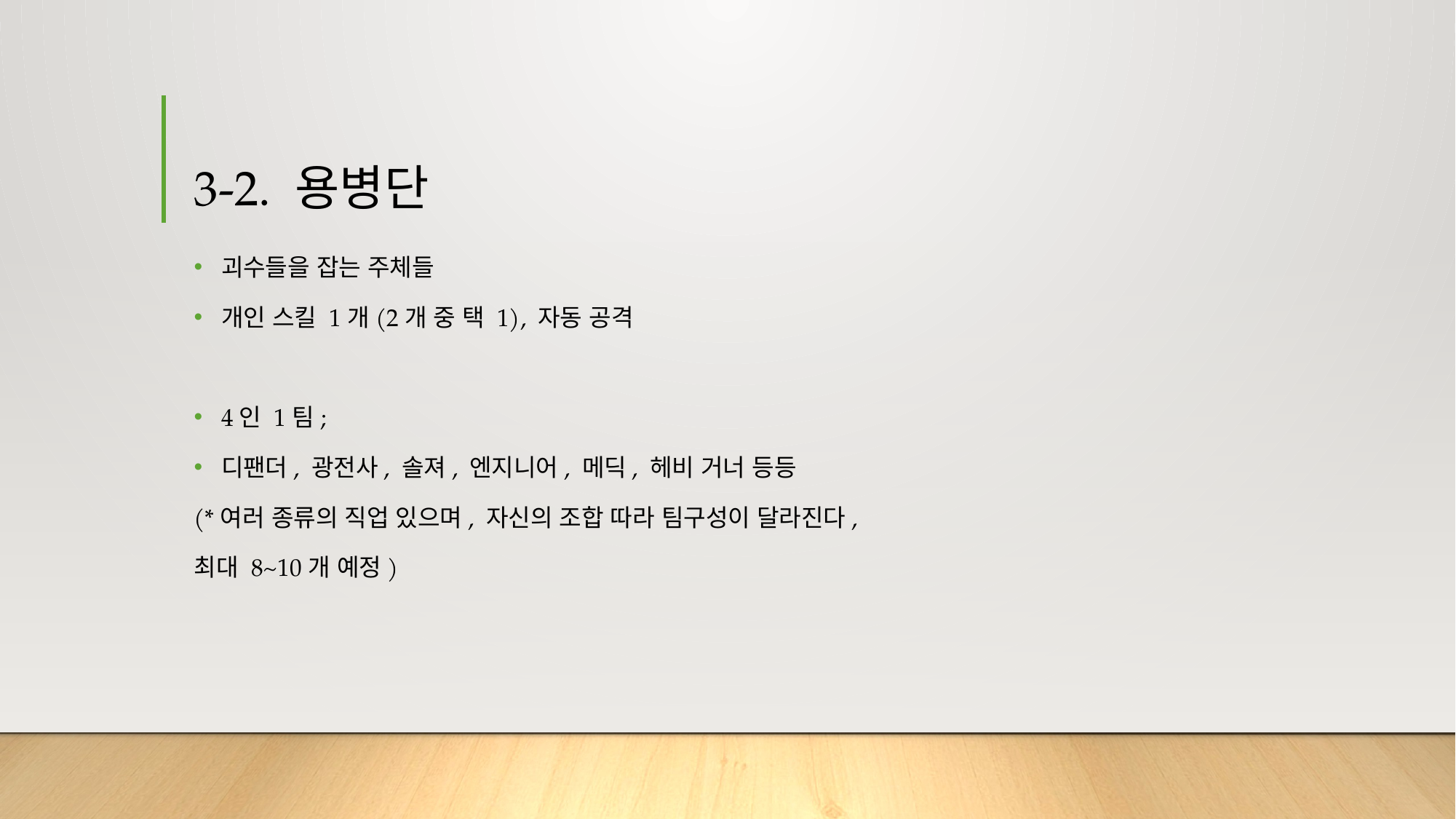

# 3-2. 용병단
괴수들을 잡는 주체들
개인 스킬 1개(2개 중 택 1), 자동 공격

4인 1팀;
디팬더, 광전사, 솔져, 엔지니어, 메딕, 헤비 거너 등등
(*여러 종류의 직업 있으며, 자신의 조합 따라 팀구성이 달라진다,
최대 8~10개 예정)